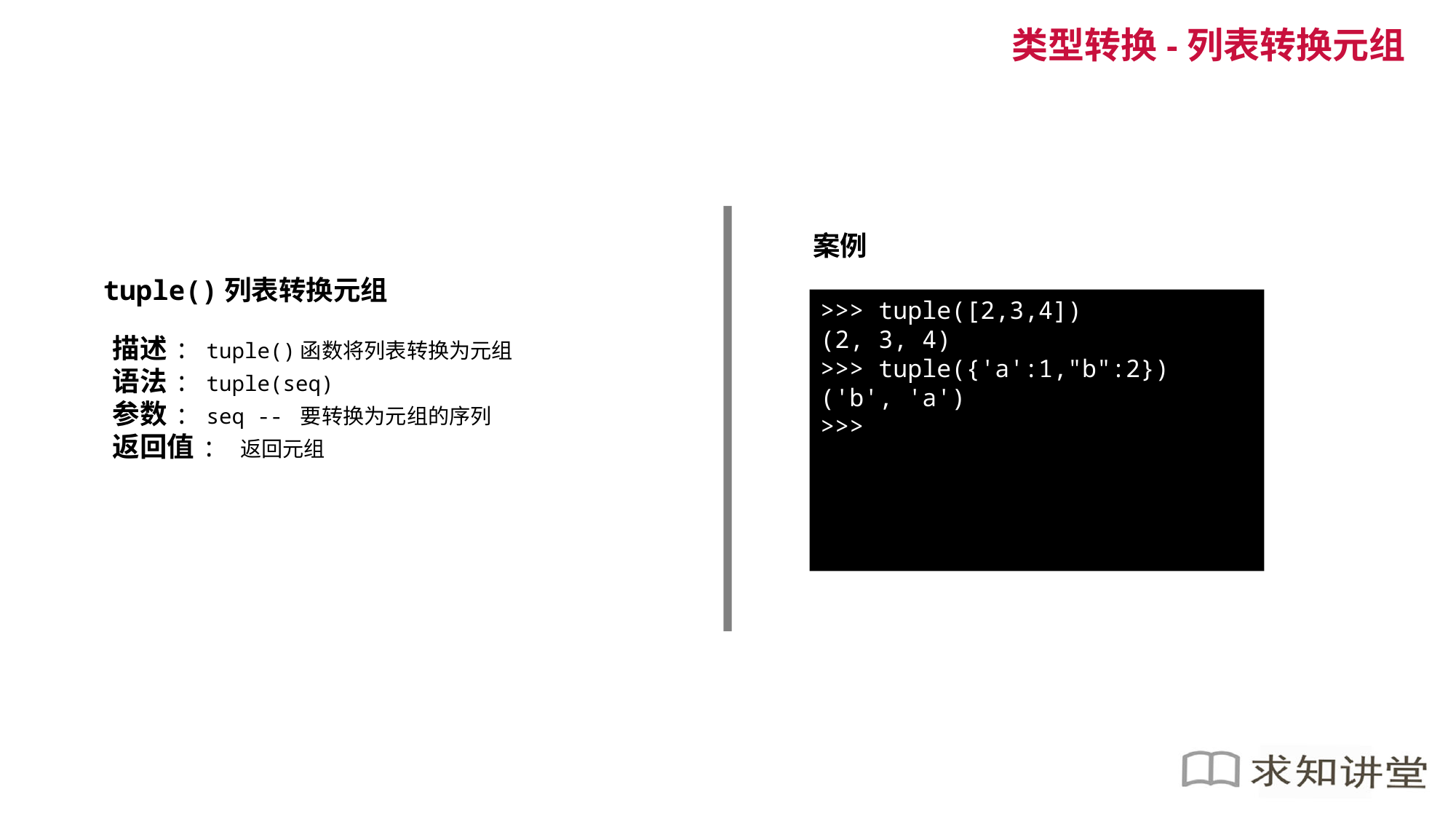

类型转换-列表转换元组

案例
tuple()列表转换元组
>>> tuple([2,3,4])
(2, 3, 4)
>>> tuple({'a':1,"b":2})
('b', 'a')
>>>
描述: tuple()函数将列表转换为元组
语法: tuple(seq)
参数: seq -- 要转换为元组的序列
返回值: 返回元组